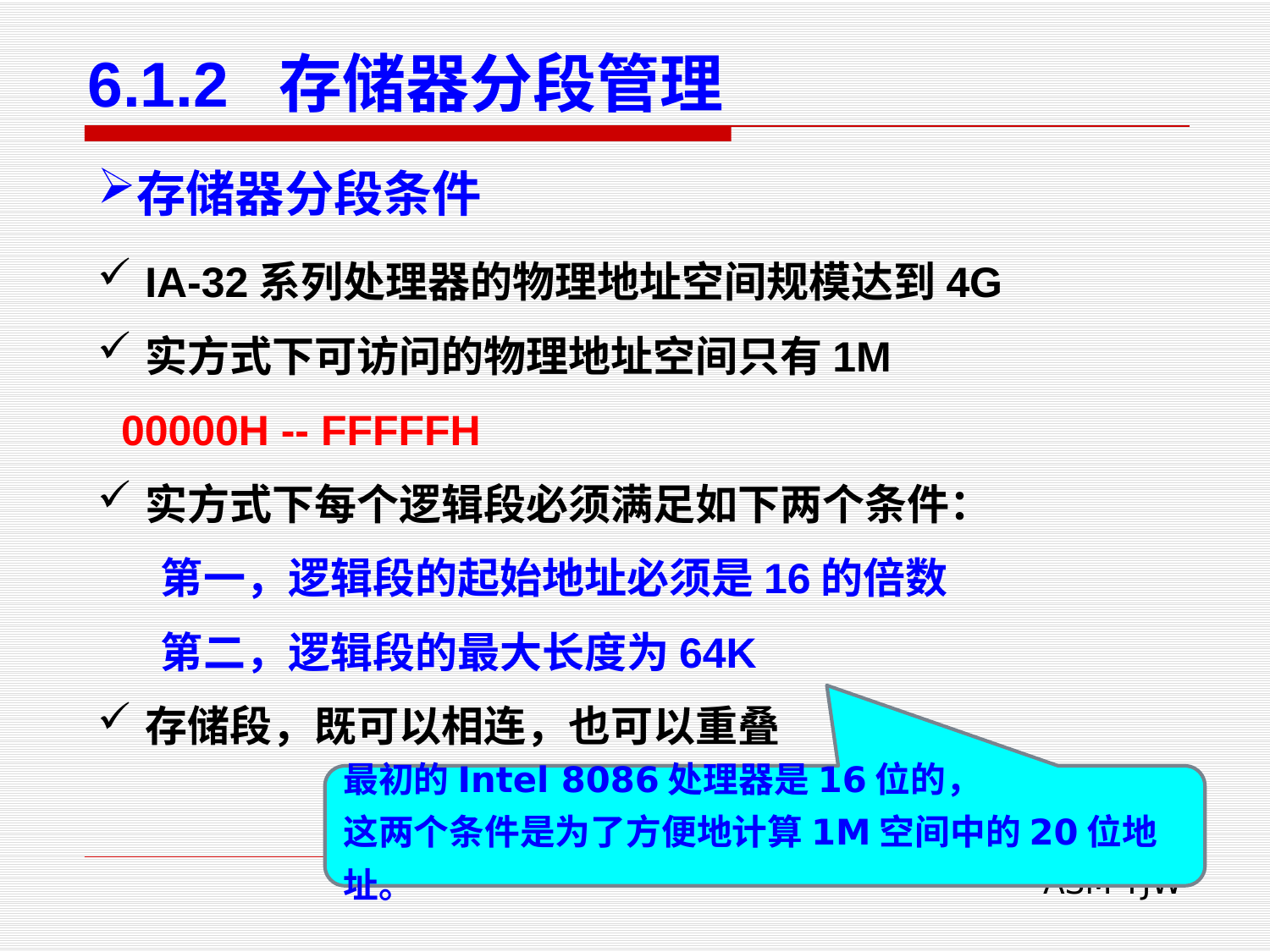

# 6.1.2  存储器分段管理
存储器分段条件
IA-32系列处理器的物理地址空间规模达到4G
实方式下可访问的物理地址空间只有1M
  00000H -- FFFFFH
实方式下每个逻辑段必须满足如下两个条件：
第一，逻辑段的起始地址必须是16的倍数
第二，逻辑段的最大长度为64K
存储段，既可以相连，也可以重叠
最初的Intel 8086处理器是16位的，
这两个条件是为了方便地计算1M空间中的20位地址。